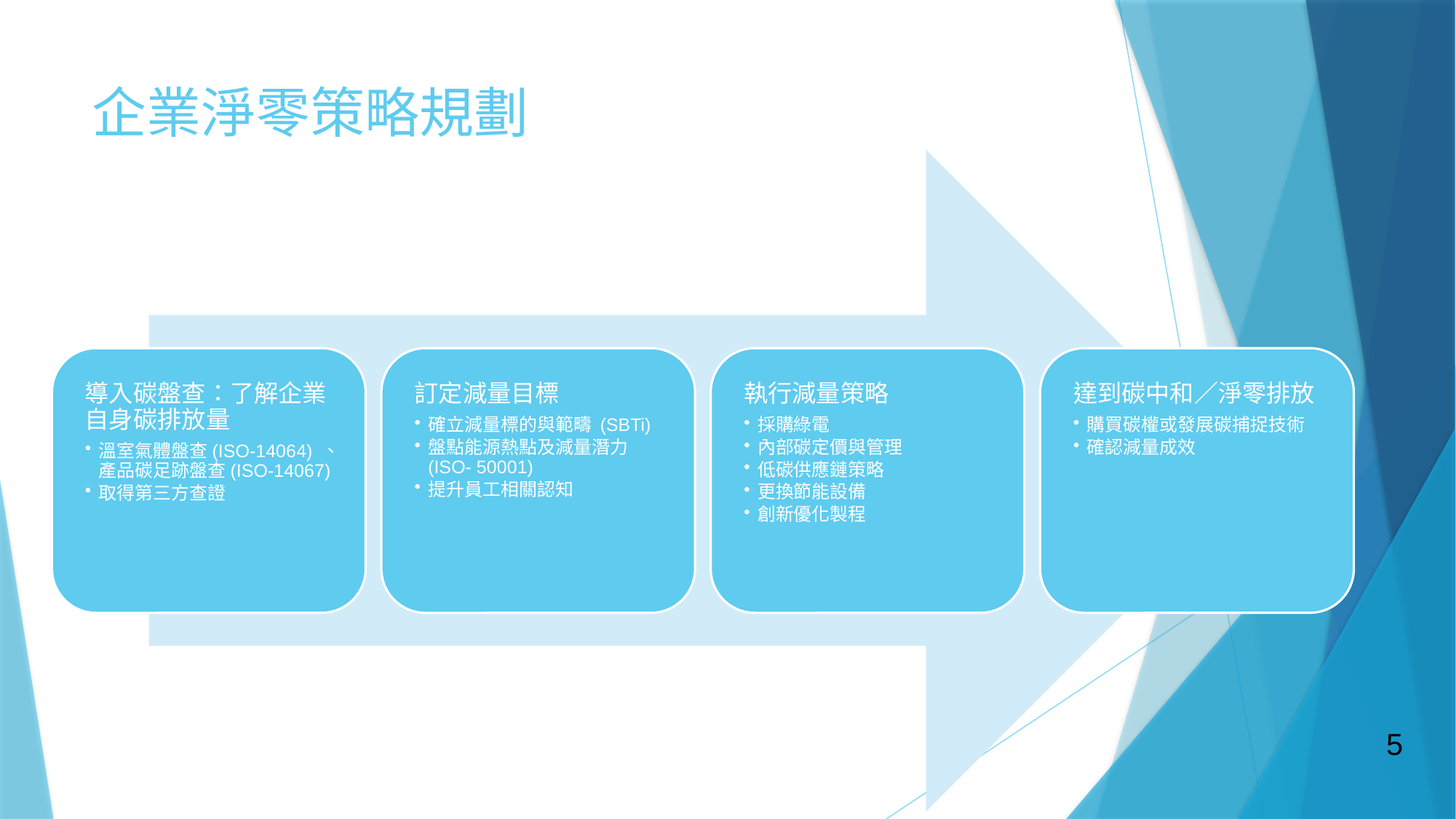

# 企業淨零策略規劃
導入碳盤查：了解企業自身碳排放量
溫室氣體盤查(ISO-14064) 、產品碳足跡盤查(ISO-14067)
取得第三方查證
訂定減量目標
確立減量標的與範疇 (SBTi)
盤點能源熱點及減量潛力 (ISO- 50001)
提升員工相關認知
執行減量策略
採購綠電
內部碳定價與管理
低碳供應鏈策略
更換節能設備
創新優化製程
達到碳中和／淨零排放
購買碳權或發展碳捕捉技術
確認減量成效
5